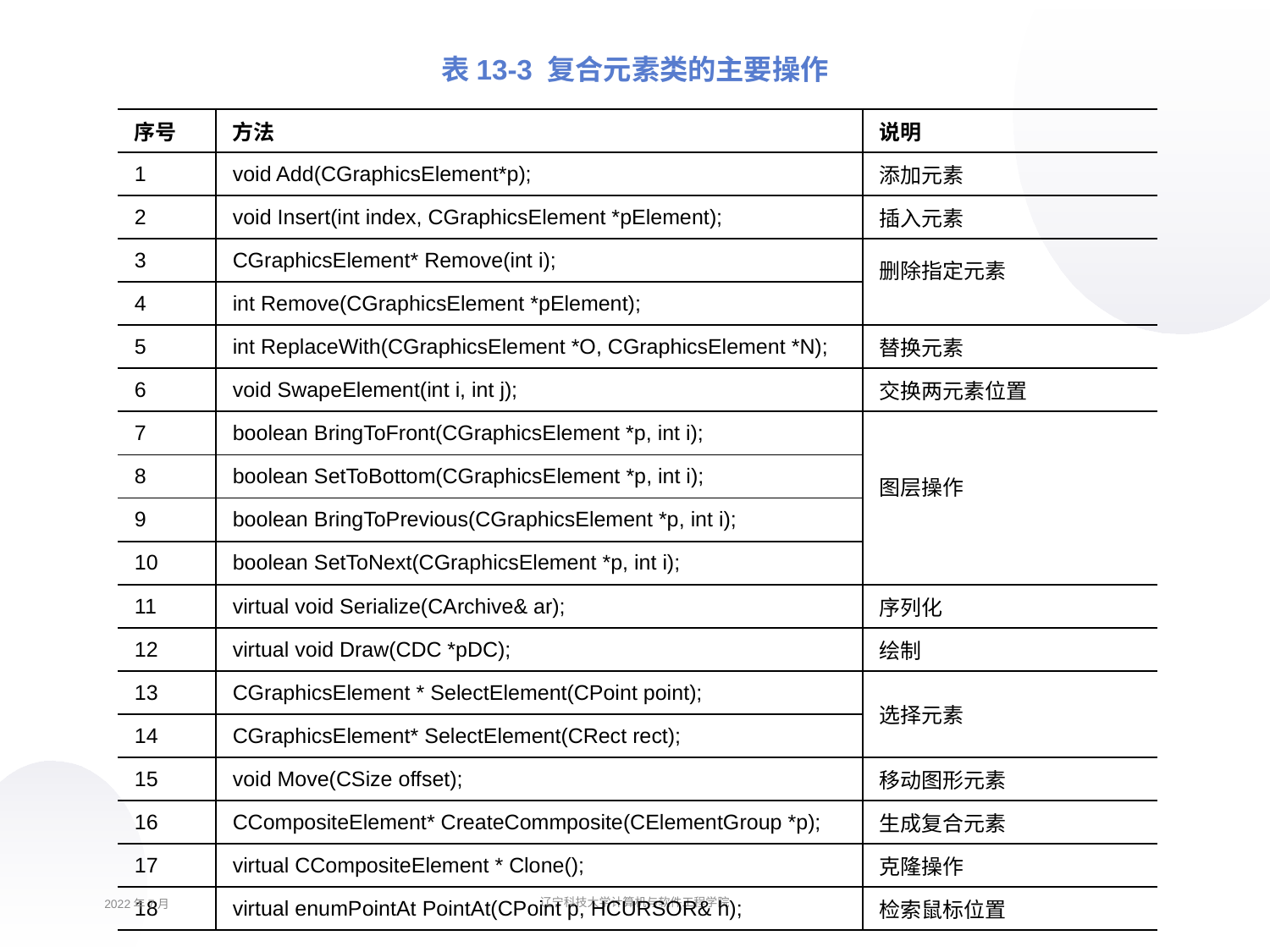

表13-3 复合元素类的主要操作
| 序号 | 方法 | 说明 |
| --- | --- | --- |
| 1 | void Add(CGraphicsElement\*p); | 添加元素 |
| 2 | void Insert(int index, CGraphicsElement \*pElement); | 插入元素 |
| 3 | CGraphicsElement\* Remove(int i); | 删除指定元素 |
| 4 | int Remove(CGraphicsElement \*pElement); |  |
| 5 | int ReplaceWith(CGraphicsElement \*O, CGraphicsElement \*N); | 替换元素 |
| 6 | void SwapeElement(int i, int j); | 交换两元素位置 |
| 7 | boolean BringToFront(CGraphicsElement \*p, int i); | 图层操作 |
| 8 | boolean SetToBottom(CGraphicsElement \*p, int i); |  |
| 9 | boolean BringToPrevious(CGraphicsElement \*p, int i); |  |
| 10 | boolean SetToNext(CGraphicsElement \*p, int i); |  |
| 11 | virtual void Serialize(CArchive& ar); | 序列化 |
| 12 | virtual void Draw(CDC \*pDC); | 绘制 |
| 13 | CGraphicsElement \* SelectElement(CPoint point); | 选择元素 |
| 14 | CGraphicsElement\* SelectElement(CRect rect); |  |
| 15 | void Move(CSize offset); | 移动图形元素 |
| 16 | CCompositeElement\* CreateCommposite(CElementGroup \*p); | 生成复合元素 |
| 17 | virtual CCompositeElement \* Clone(); | 克隆操作 |
| 18 | virtual enumPointAt PointAt(CPoint p, HCURSOR& h); | 检索鼠标位置 |

2022年7月
辽宁科技大学计算机与软件工程学院
44